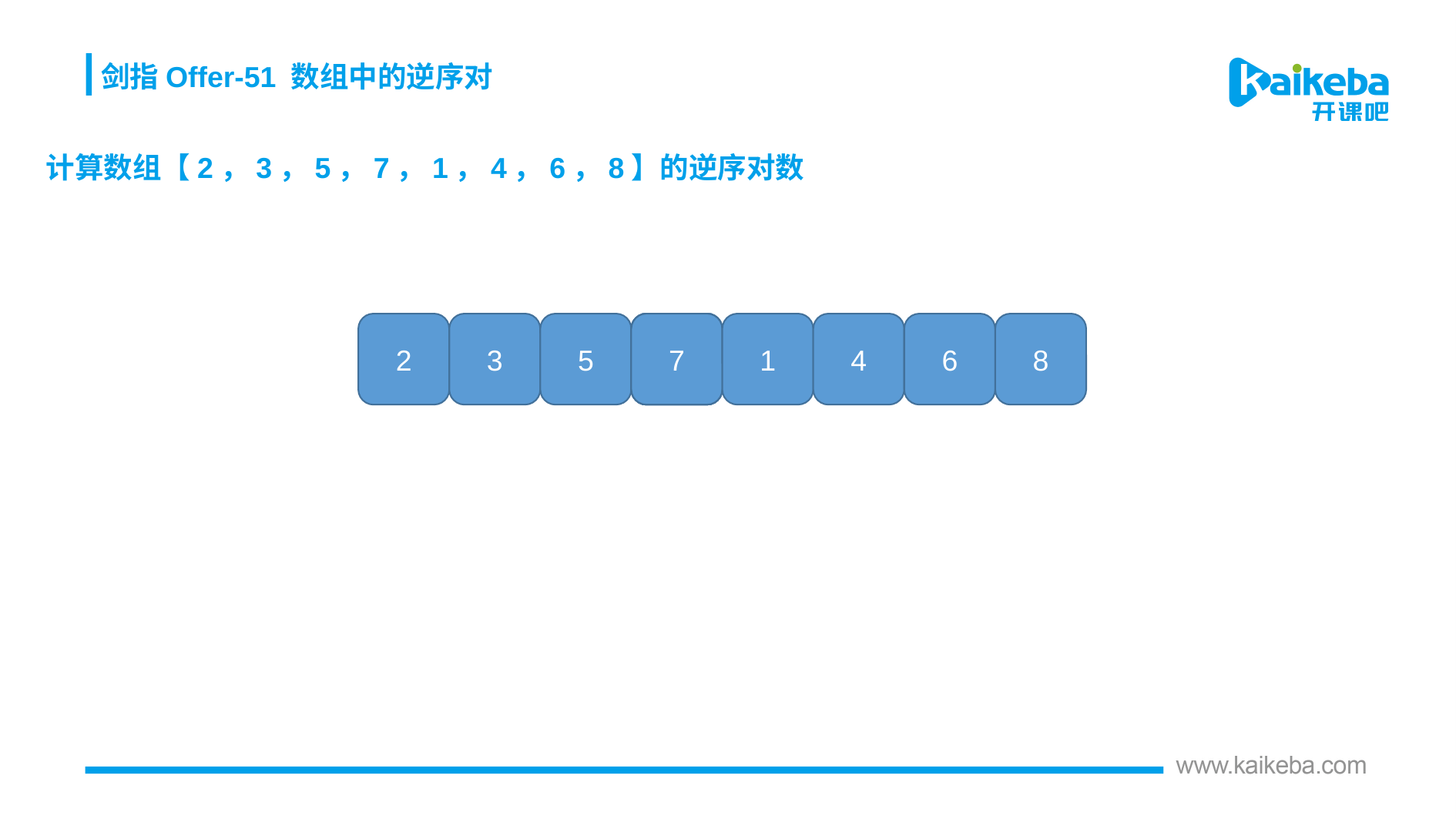

剑指Offer-51 数组中的逆序对

计算数组【2，3，5，7，1，4，6，8】的逆序对数
2
3
5

7
1
4
6
8